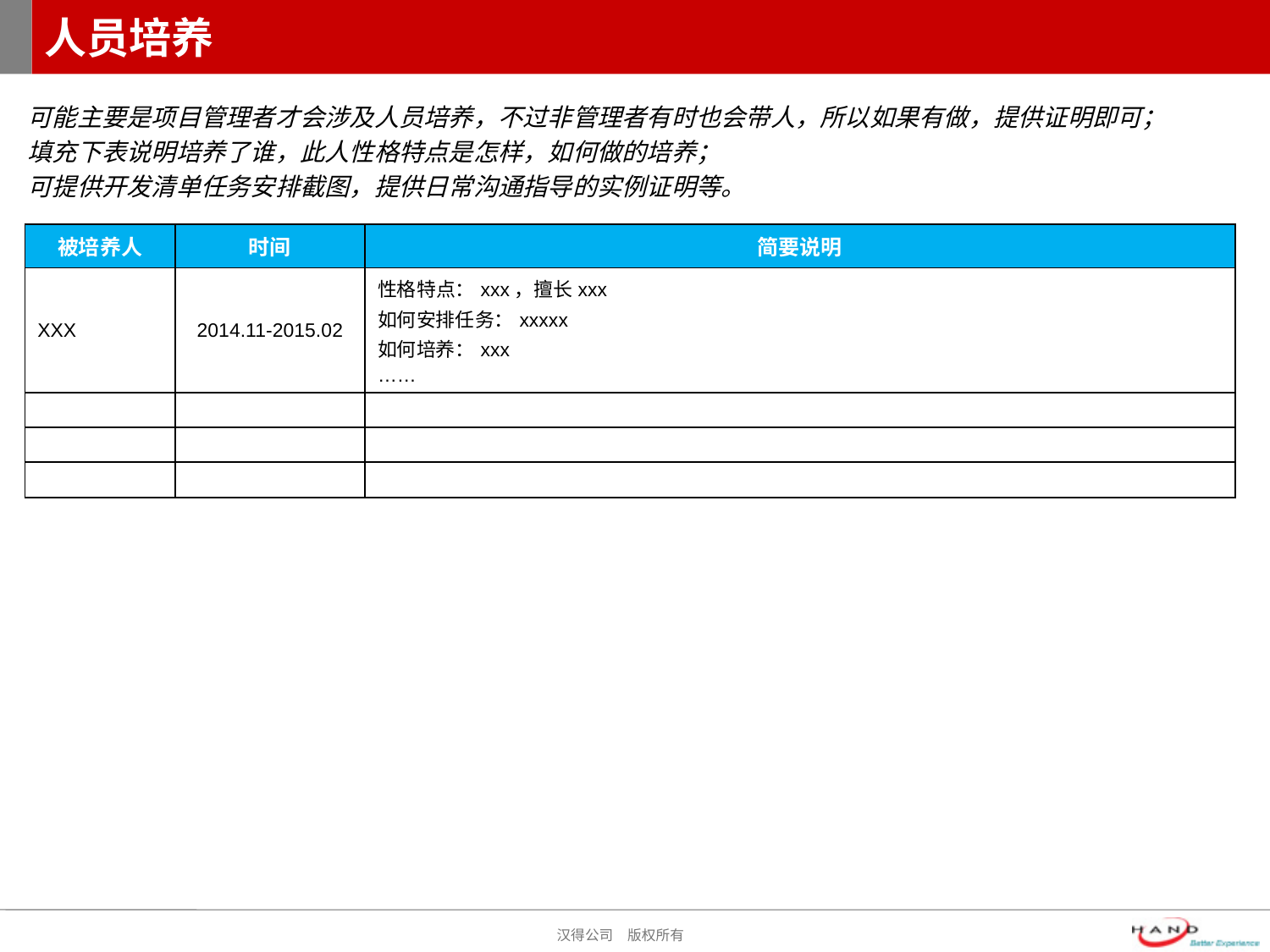

# 人员培养
可能主要是项目管理者才会涉及人员培养，不过非管理者有时也会带人，所以如果有做，提供证明即可；
填充下表说明培养了谁，此人性格特点是怎样，如何做的培养；
可提供开发清单任务安排截图，提供日常沟通指导的实例证明等。
| 被培养人 | 时间 | 简要说明 |
| --- | --- | --- |
| XXX | 2014.11-2015.02 | 性格特点：xxx，擅长xxx 如何安排任务：xxxxx 如何培养：xxx …… |
|  |  |  |
|  |  |  |
|  |  |  |
16